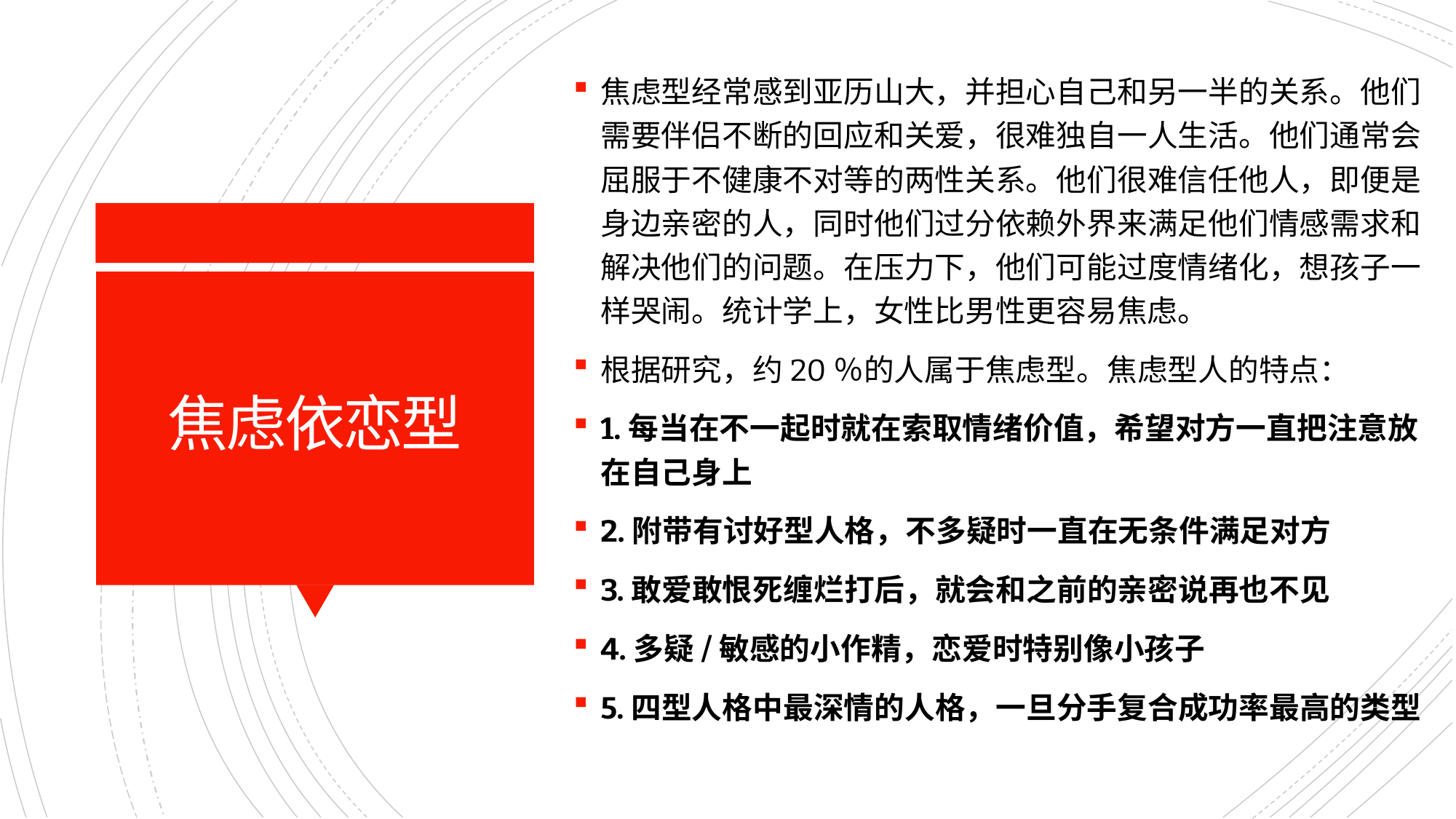

焦虑型经常感到亚历山大，并担心自己和另一半的关系。他们需要伴侣不断的回应和关爱，很难独自一人生活。他们通常会屈服于不健康不对等的两性关系。他们很难信任他人，即便是身边亲密的人，同时他们过分依赖外界来满足他们情感需求和解决他们的问题。在压力下，他们可能过度情绪化，想孩子一样哭闹。统计学上，女性比男性更容易焦虑。
根据研究，约20％的人属于焦虑型。焦虑型人的特点：
1.每当在不一起时就在索取情绪价值，希望对方一直把注意放在自己身上
2.附带有讨好型人格，不多疑时一直在无条件满足对方
3.敢爱敢恨死缠烂打后，就会和之前的亲密说再也不见
4.多疑/敏感的小作精，恋爱时特别像小孩子
5.四型人格中最深情的人格，一旦分手复合成功率最高的类型
# 焦虑依恋型